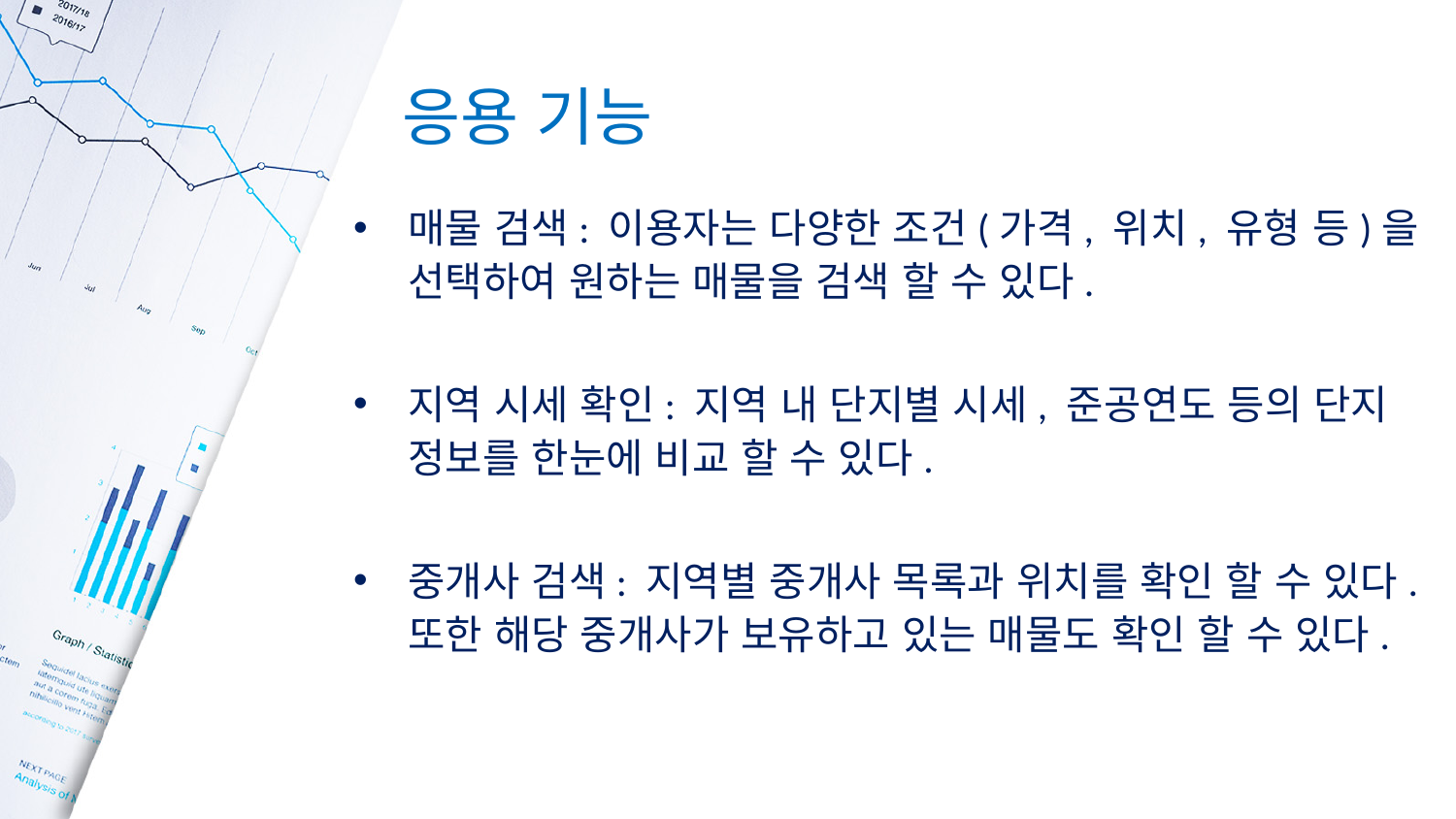

# 응용 기능
매물 검색: 이용자는 다양한 조건(가격, 위치, 유형 등)을 선택하여 원하는 매물을 검색 할 수 있다.

지역 시세 확인: 지역 내 단지별 시세, 준공연도 등의 단지 정보를 한눈에 비교 할 수 있다.

중개사 검색: 지역별 중개사 목록과 위치를 확인 할 수 있다.
또한 해당 중개사가 보유하고 있는 매물도 확인 할 수 있다.